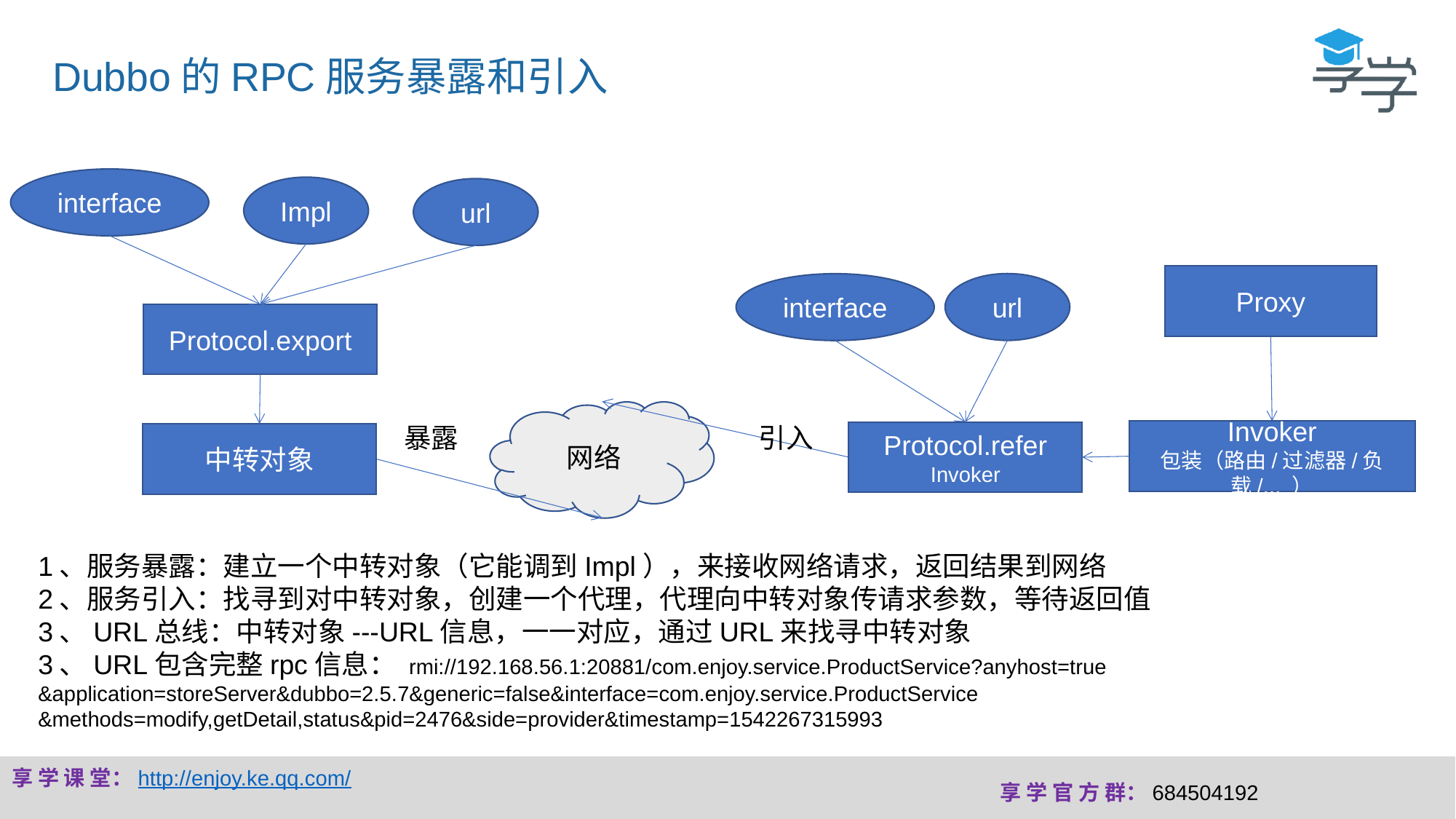

Dubbo的RPC服务暴露和引入
interface
Impl
url
Proxy
url
interface
Protocol.export
网络
引入
暴露
Invoker
包装（路由/过滤器/负载/... ）
Protocol.refer
Invoker
中转对象
1、服务暴露：建立一个中转对象（它能调到Impl），来接收网络请求，返回结果到网络
2、服务引入：找寻到对中转对象，创建一个代理，代理向中转对象传请求参数，等待返回值
3、URL总线：中转对象---URL信息，一一对应，通过URL来找寻中转对象
3、URL包含完整rpc信息： rmi://192.168.56.1:20881/com.enjoy.service.ProductService?anyhost=true
&application=storeServer&dubbo=2.5.7&generic=false&interface=com.enjoy.service.ProductService
&methods=modify,getDetail,status&pid=2476&side=provider&timestamp=1542267315993